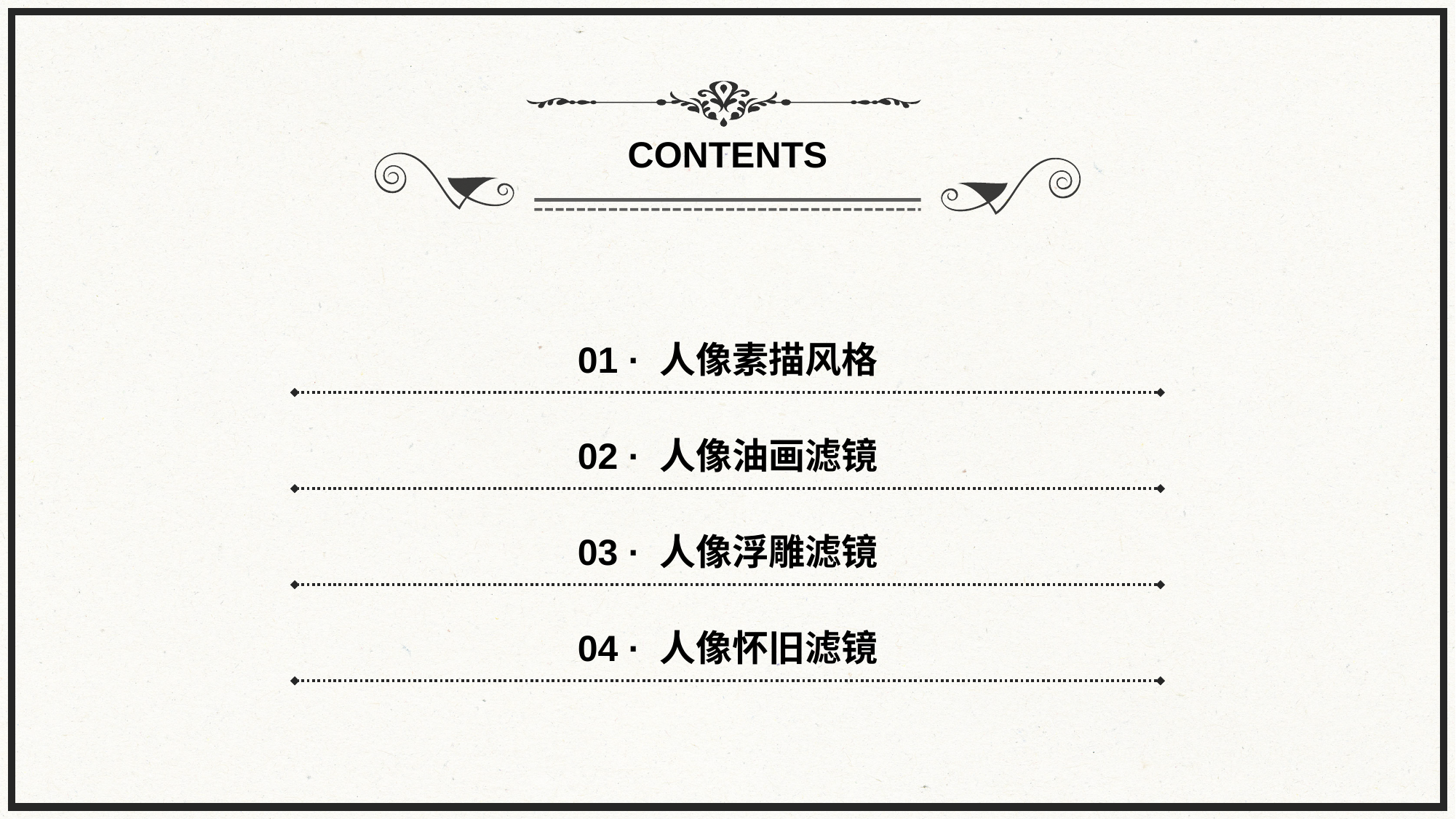

CONTENTS
01 · 人像素描风格
02 · 人像油画滤镜
03 · 人像浮雕滤镜
04 · 人像怀旧滤镜